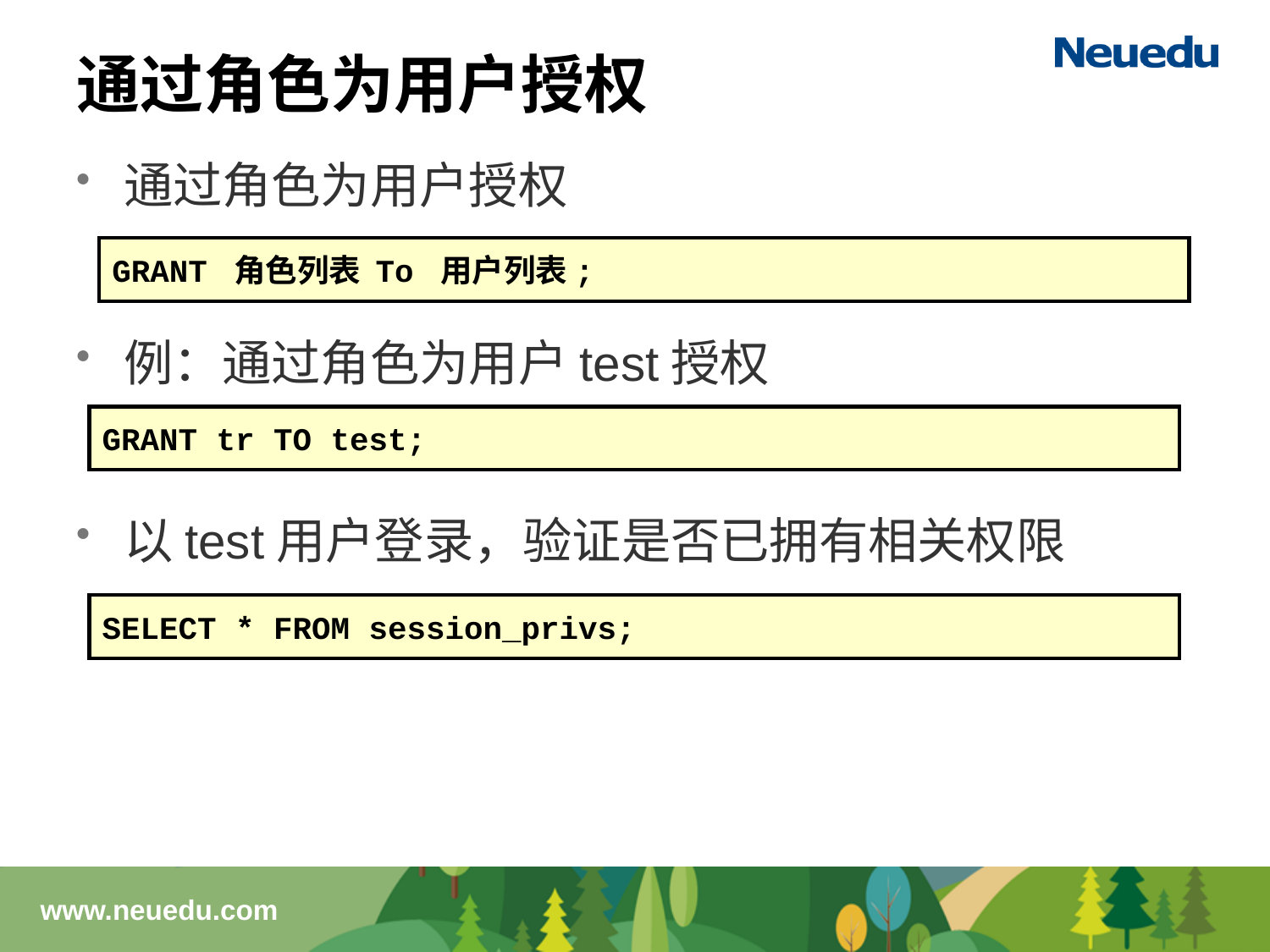

# 通过角色为用户授权
通过角色为用户授权

例：通过角色为用户test授权

以test用户登录，验证是否已拥有相关权限
GRANT 角色列表 To 用户列表;
GRANT tr TO test;
SELECT * FROM session_privs;